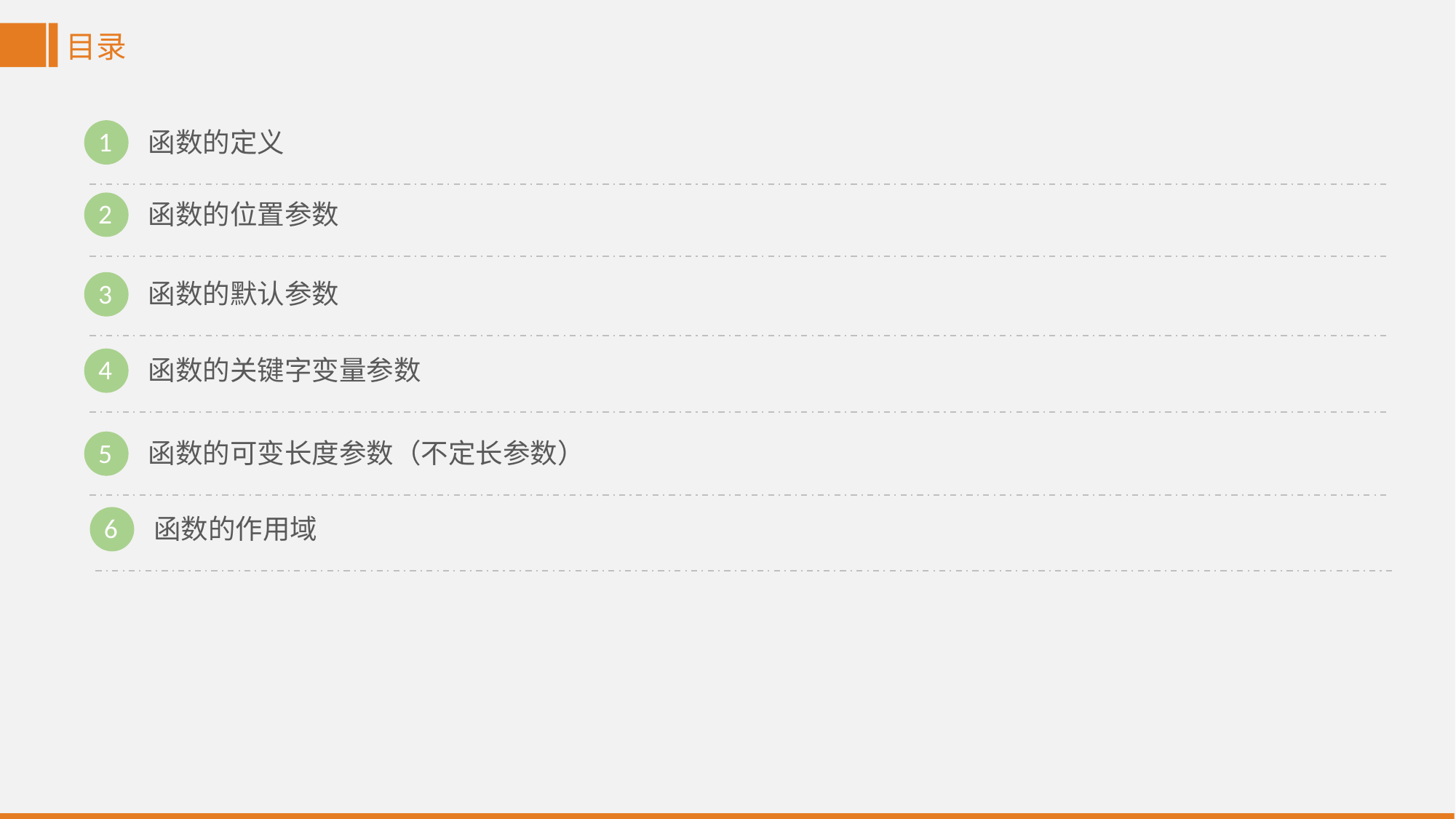

目录

1
函数的定义

2
函数的位置参数

3
函数的默认参数

4
函数的关键字变量参数

5
函数的可变长度参数（不定长参数）

6
函数的作用域